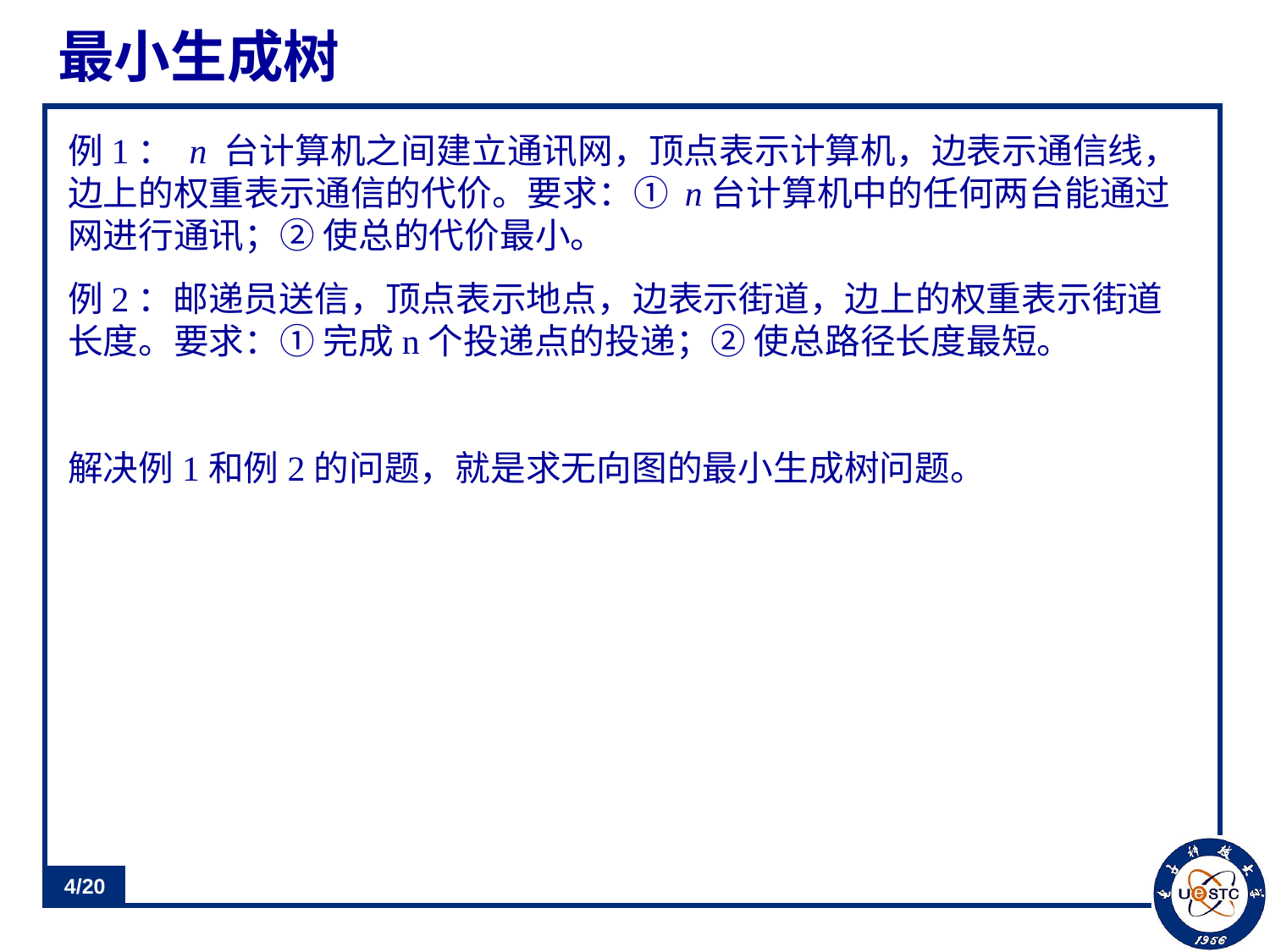

# 最小生成树
例1： n 台计算机之间建立通讯网，顶点表示计算机，边表示通信线，边上的权重表示通信的代价。要求：① n台计算机中的任何两台能通过网进行通讯；② 使总的代价最小。
例2：邮递员送信，顶点表示地点，边表示街道，边上的权重表示街道长度。要求：① 完成n个投递点的投递；② 使总路径长度最短。

解决例1和例2的问题，就是求无向图的最小生成树问题。

4/20